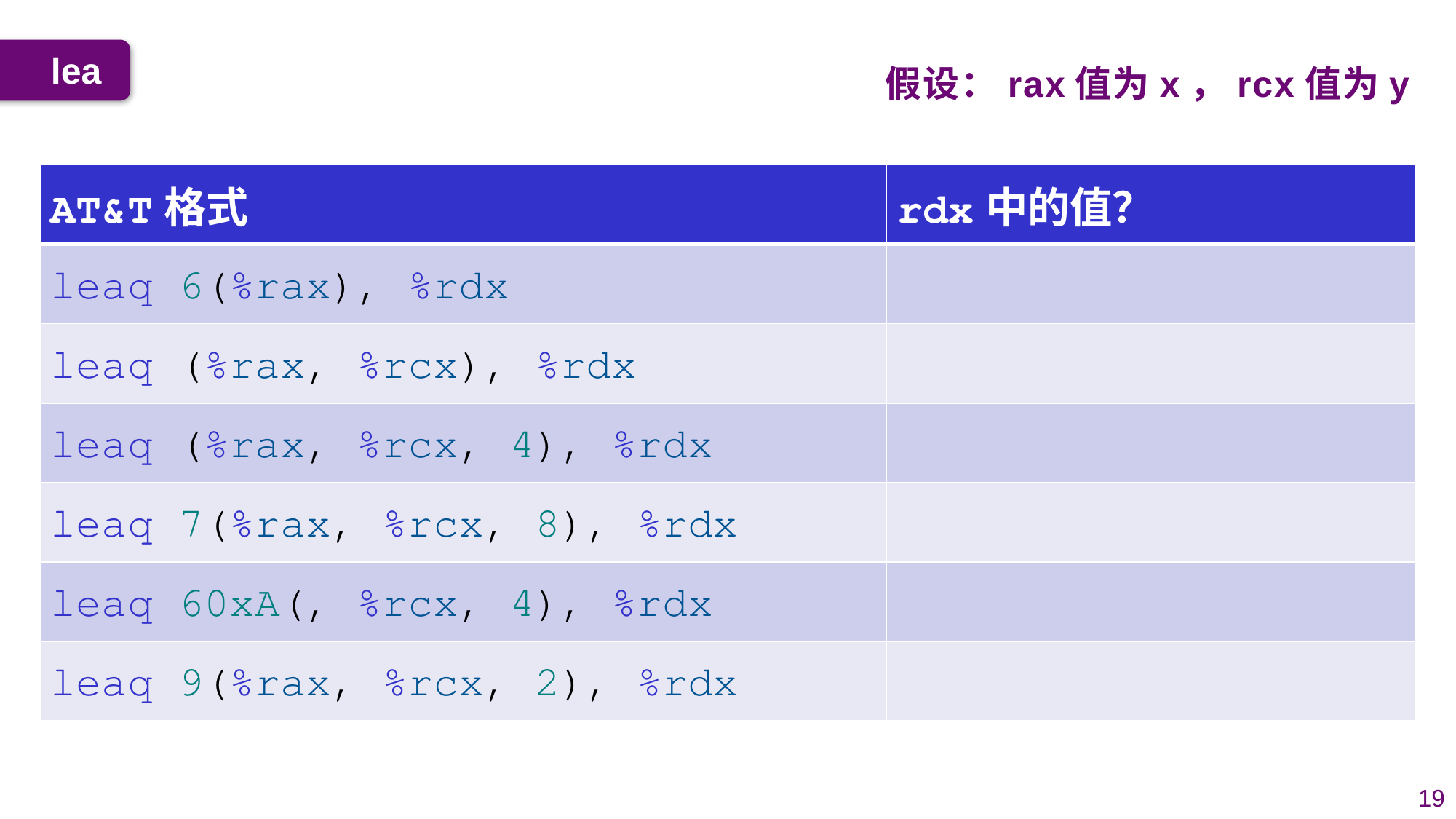

lea
假设：rax值为x，rcx值为y
| AT&T格式 | rdx中的值？ |
| --- | --- |
| leaq 6(%rax), %rdx |  |
| leaq (%rax, %rcx), %rdx |  |
| leaq (%rax, %rcx, 4), %rdx |  |
| leaq 7(%rax, %rcx, 8), %rdx |  |
| leaq 60xA(, %rcx, 4), %rdx |  |
| leaq 9(%rax, %rcx, 2), %rdx |  |
19